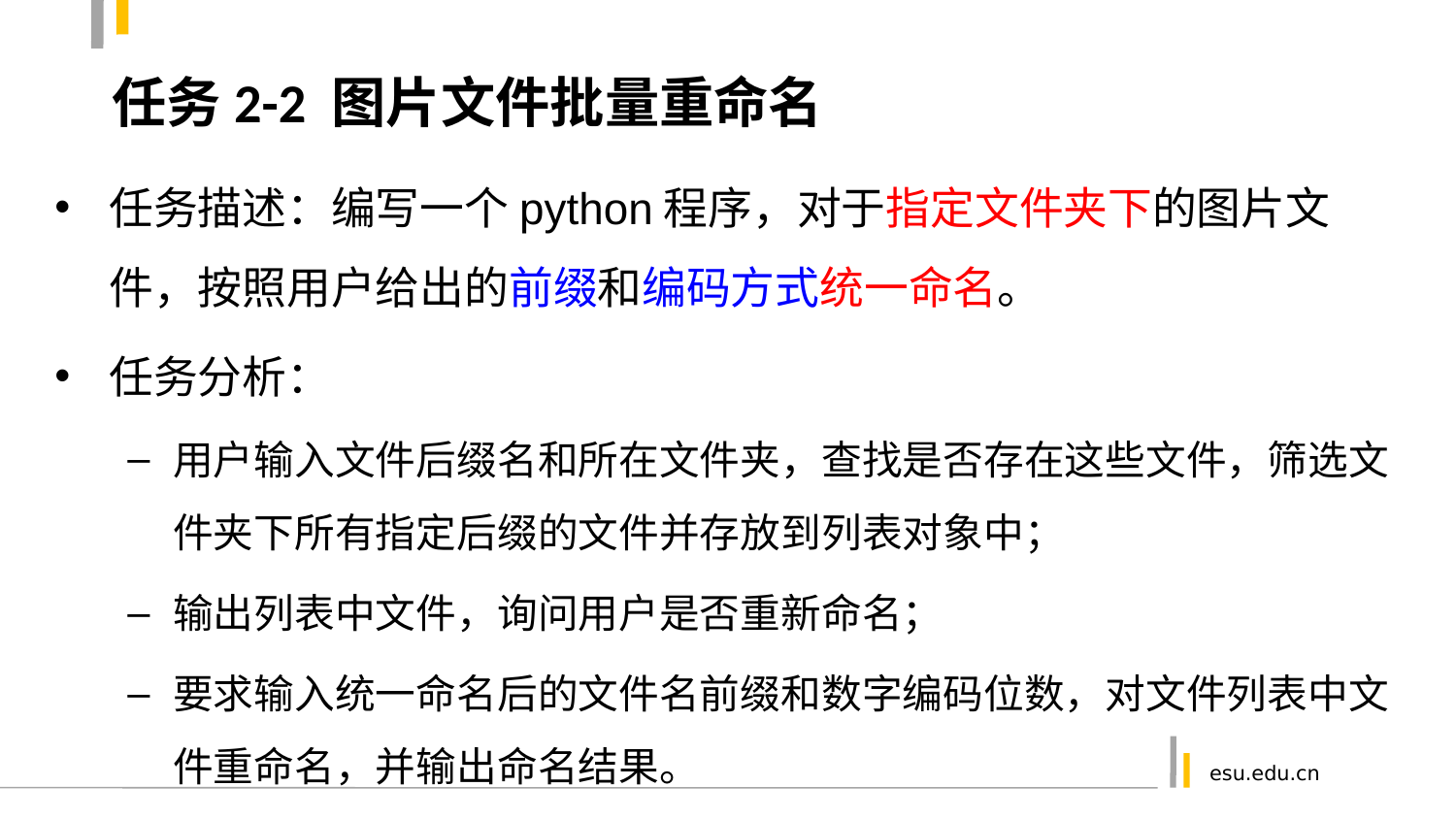

# 任务2-2 图片文件批量重命名
任务描述：编写一个python程序，对于指定文件夹下的图片文件，按照用户给出的前缀和编码方式统一命名。
任务分析：
用户输入文件后缀名和所在文件夹，查找是否存在这些文件，筛选文件夹下所有指定后缀的文件并存放到列表对象中；
输出列表中文件，询问用户是否重新命名；
要求输入统一命名后的文件名前缀和数字编码位数，对文件列表中文件重命名，并输出命名结果。